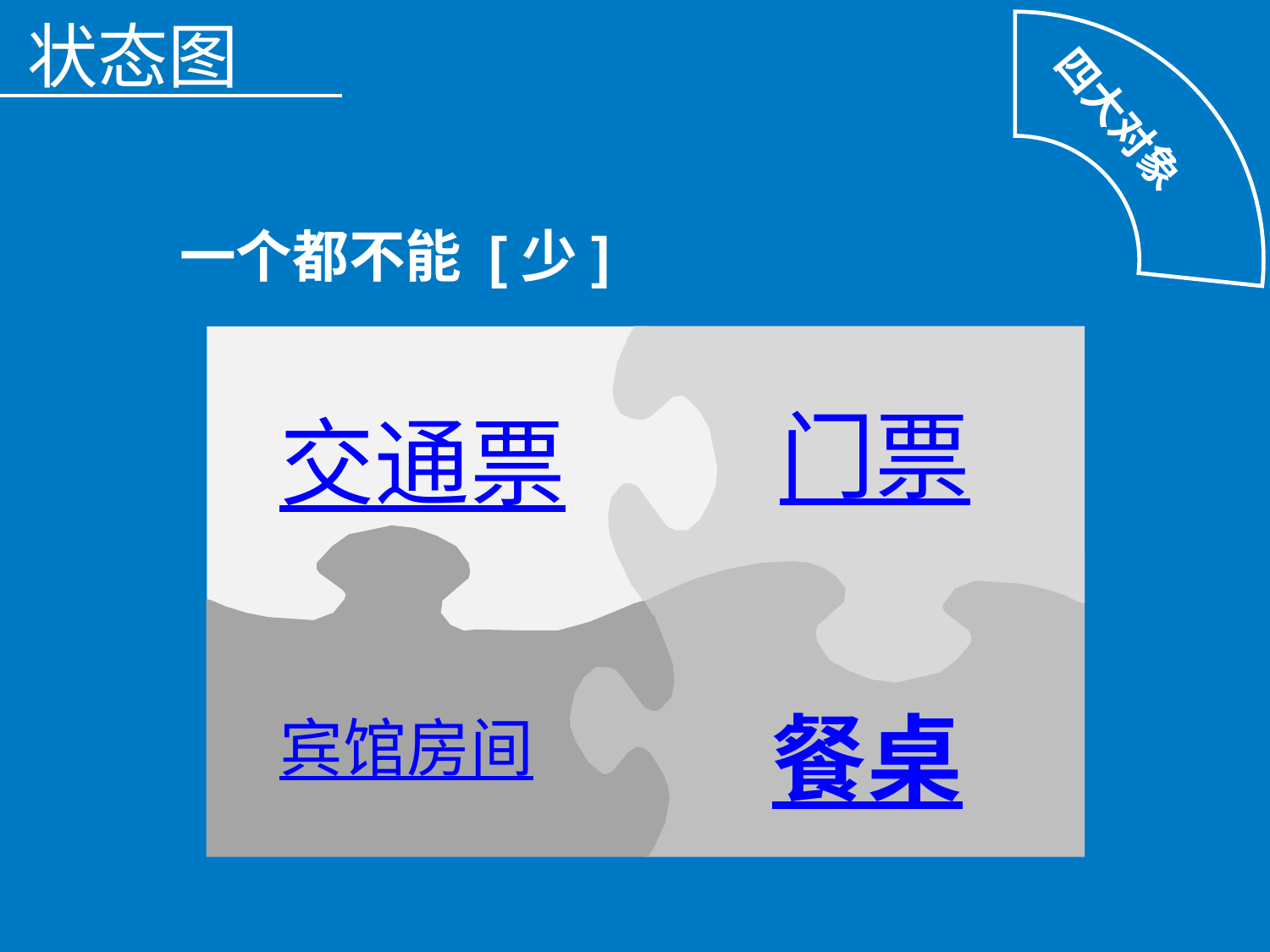

状态图

四大对象

一个都不能 [少]

 门票

交通票

餐桌

宾馆房间